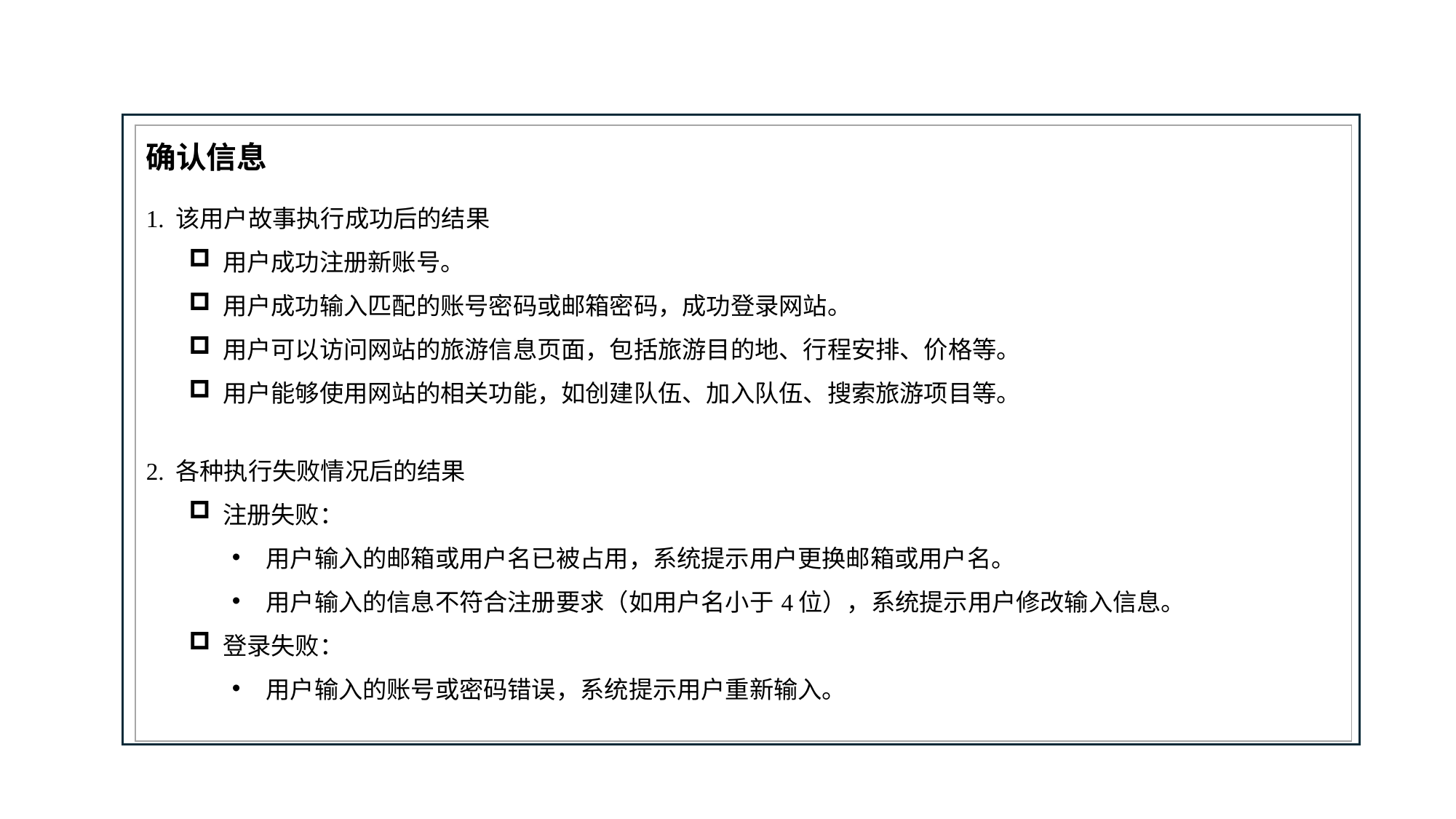

对于新功能，有注释的线框。对于bug，用截图重现的步骤。对于非功能性的故事，解释范围/标准
| 1. 该用户故事执行成功后的结果 用户成功注册新账号。 用户成功输入匹配的账号密码或邮箱密码，成功登录网站。 用户可以访问网站的旅游信息页面，包括旅游目的地、行程安排、价格等。 用户能够使用网站的相关功能，如创建队伍、加入队伍、搜索旅游项目等。 2. 各种执行失败情况后的结果 注册失败： 用户输入的邮箱或用户名已被占用，系统提示用户更换邮箱或用户名。 用户输入的信息不符合注册要求（如用户名小于4位），系统提示用户修改输入信息。 登录失败： 用户输入的账号或密码错误，系统提示用户重新输入。 |
| --- |
确认信息